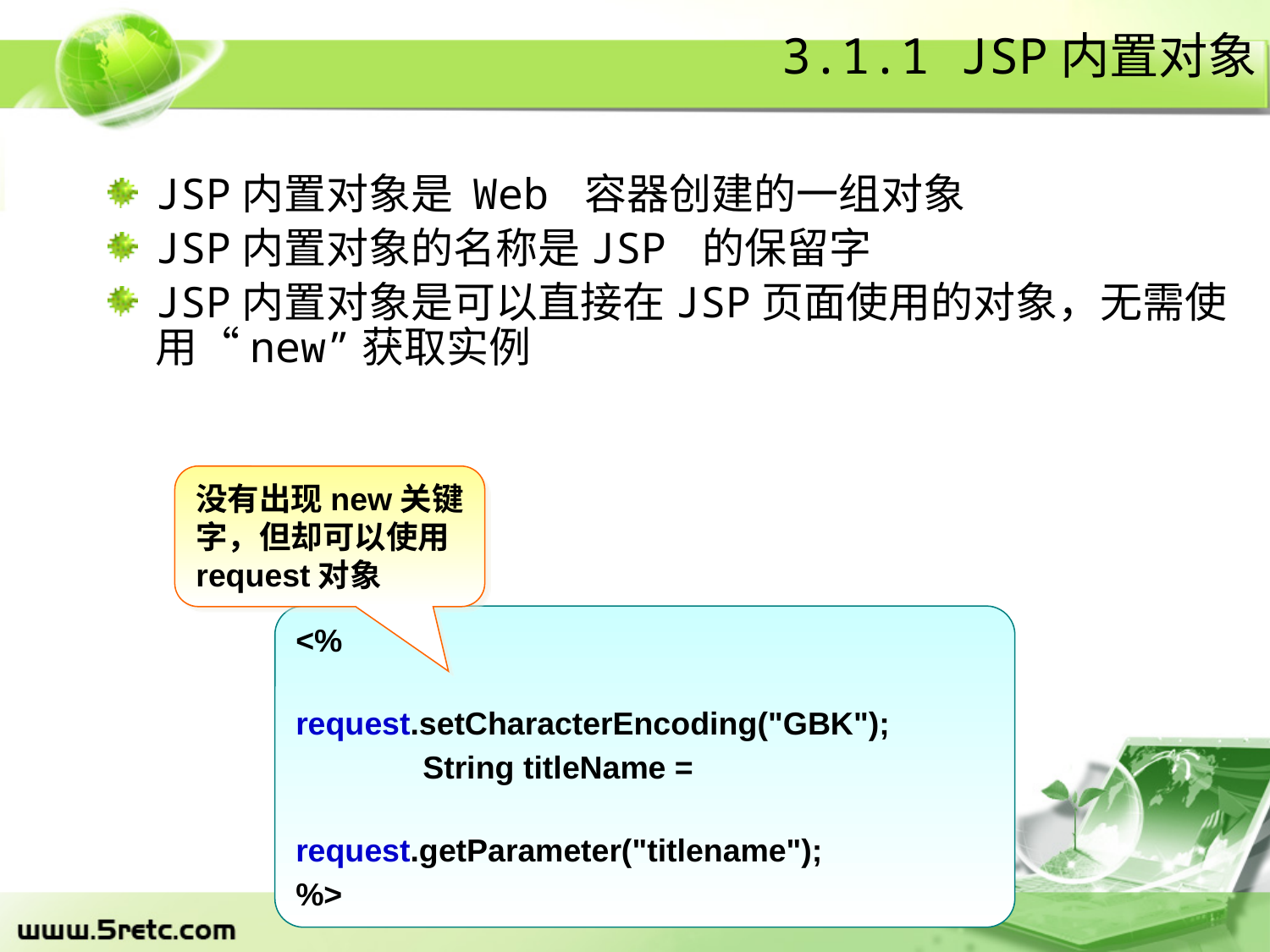

# 3.1.1 JSP内置对象
JSP内置对象是 Web 容器创建的一组对象
JSP内置对象的名称是JSP 的保留字
JSP内置对象是可以直接在JSP页面使用的对象，无需使用“new”获取实例

没有出现new关键字，但却可以使用request对象
<%
	request.setCharacterEncoding("GBK");
	String titleName =
		request.getParameter("titlename");
%>